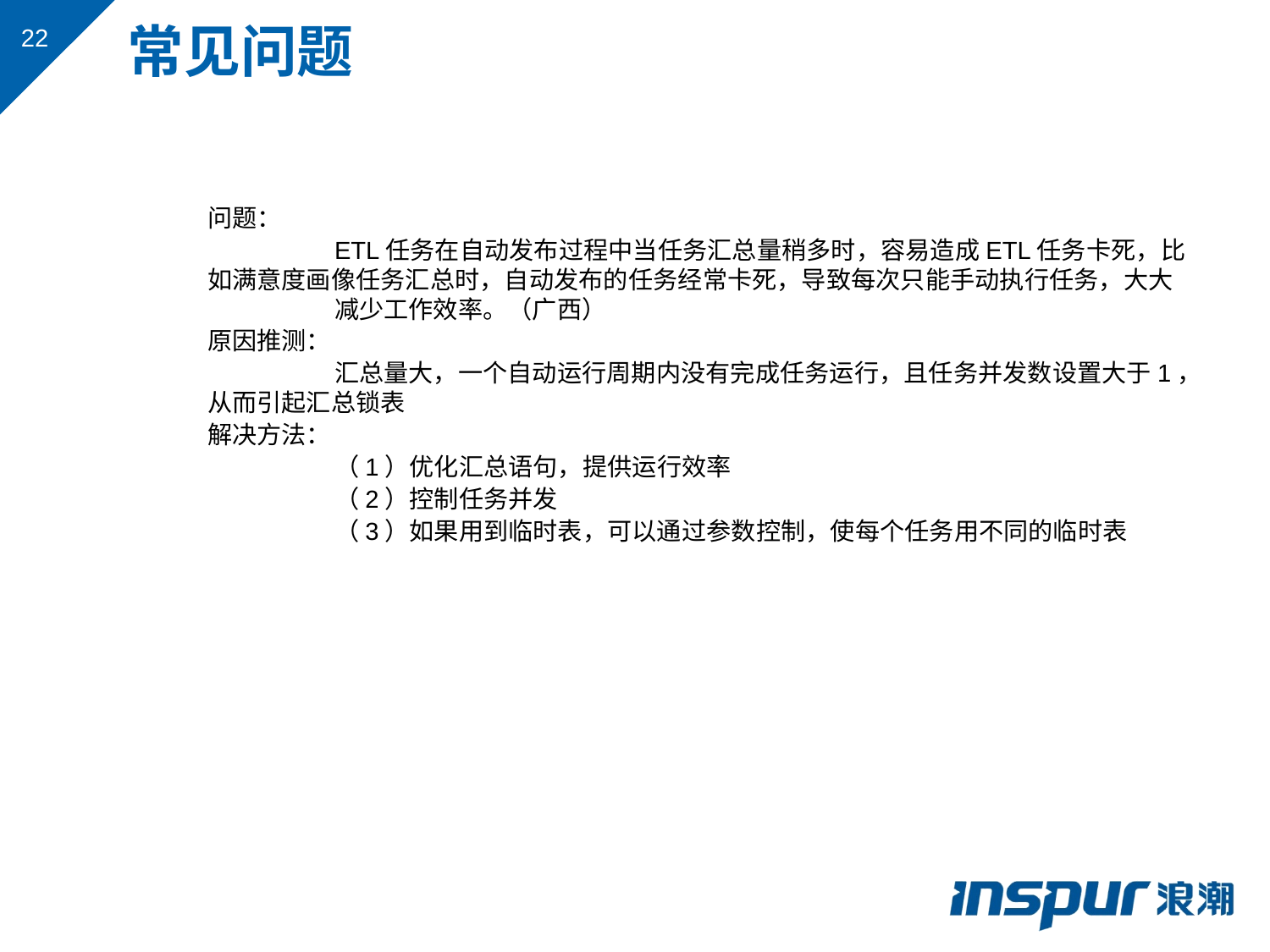

常见问题
问题：
	ETL任务在自动发布过程中当任务汇总量稍多时，容易造成ETL任务卡死，比如满意度画像任务汇总时，自动发布的任务经常卡死，导致每次只能手动执行任务，大大	减少工作效率。（广西）
原因推测：
	汇总量大，一个自动运行周期内没有完成任务运行，且任务并发数设置大于1，从而引起汇总锁表
解决方法：
	（1）优化汇总语句，提供运行效率
	（2）控制任务并发
	（3）如果用到临时表，可以通过参数控制，使每个任务用不同的临时表